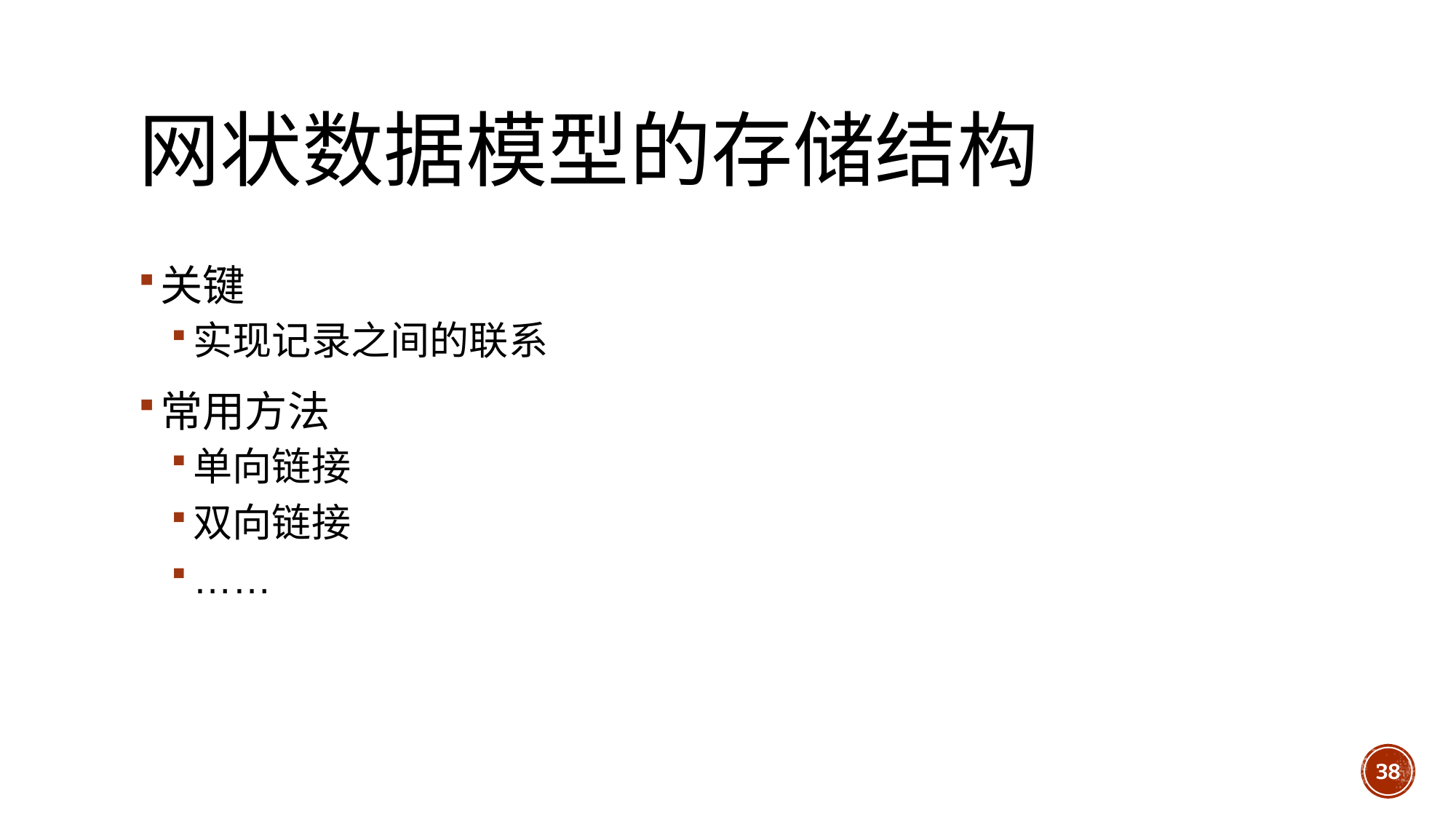

# 网状数据模型的存储结构
关键
实现记录之间的联系
常用方法
单向链接
双向链接
……
38